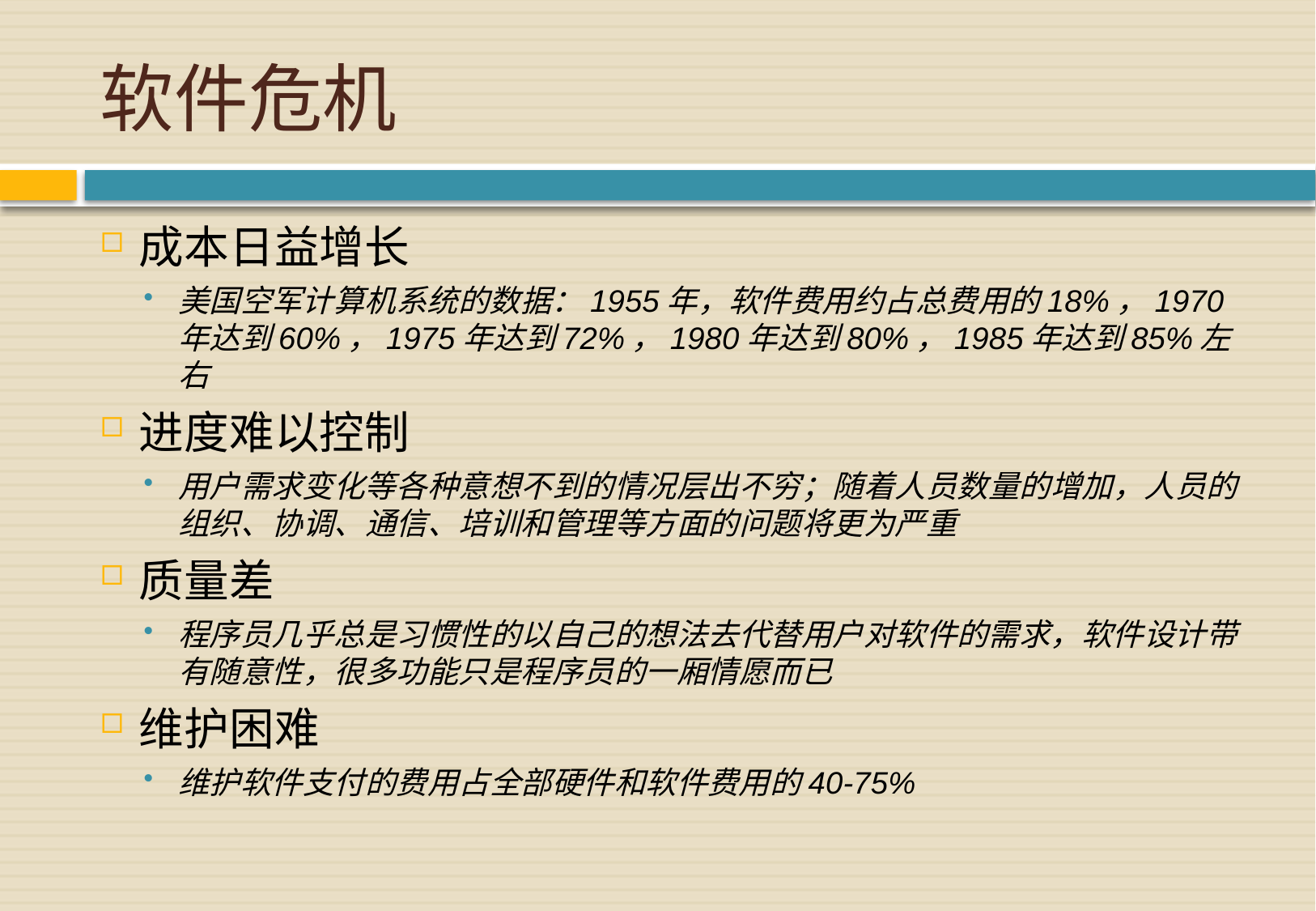

# 软件危机
成本日益增长
美国空军计算机系统的数据：1955年，软件费用约占总费用的18%，1970年达到60%，1975年达到72%，1980年达到80%，1985年达到85%左右
进度难以控制
用户需求变化等各种意想不到的情况层出不穷；随着人员数量的增加，人员的组织、协调、通信、培训和管理等方面的问题将更为严重
质量差
程序员几乎总是习惯性的以自己的想法去代替用户对软件的需求，软件设计带有随意性，很多功能只是程序员的一厢情愿而已
维护困难
维护软件支付的费用占全部硬件和软件费用的40-75%